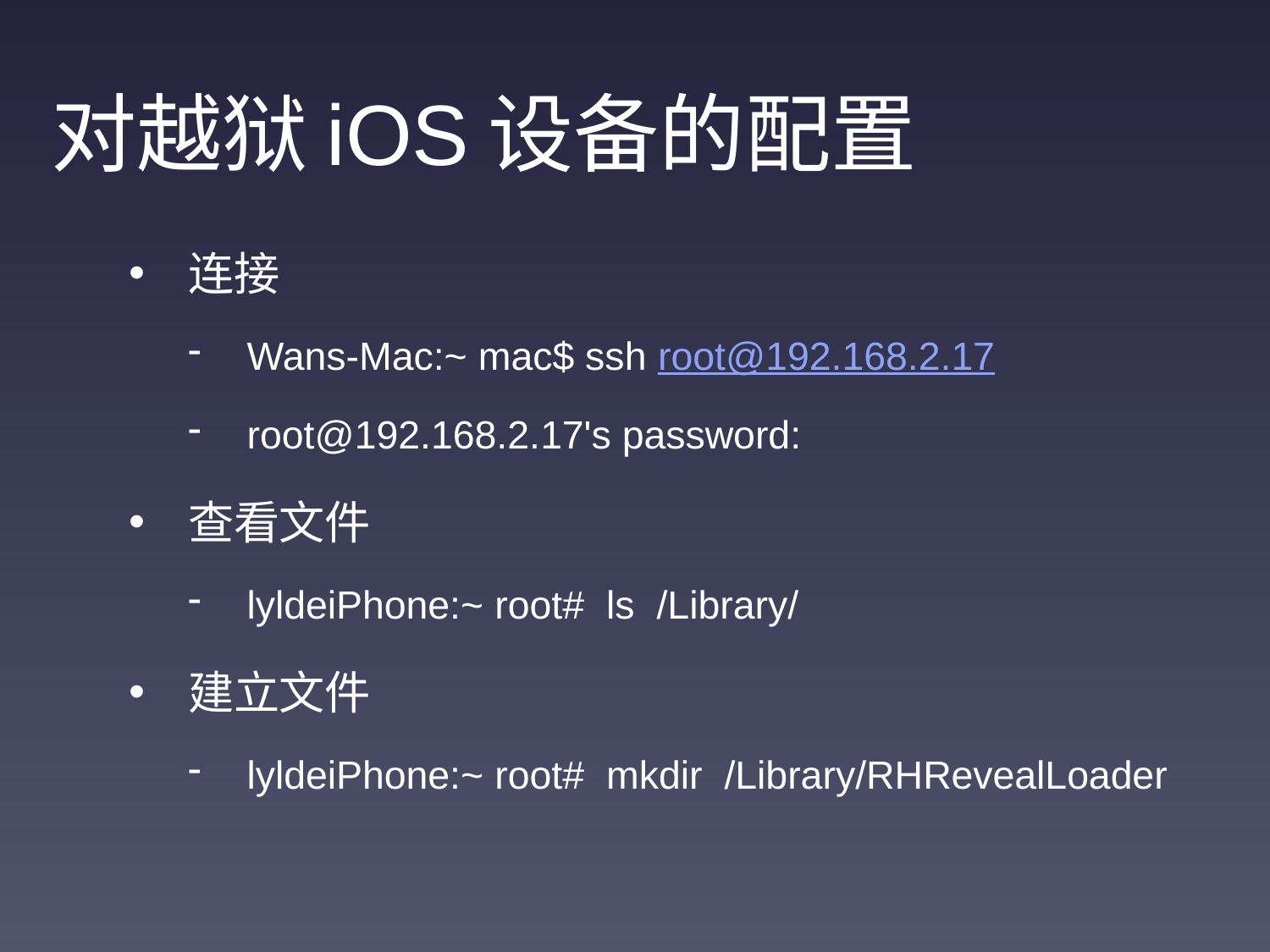

# 对越狱iOS设备的配置
连接
Wans-Mac:~ mac$ ssh root@192.168.2.17
root@192.168.2.17's password:
查看文件
lyldeiPhone:~ root#  ls  /Library/
建立文件
lyldeiPhone:~ root#  mkdir  /Library/RHRevealLoader